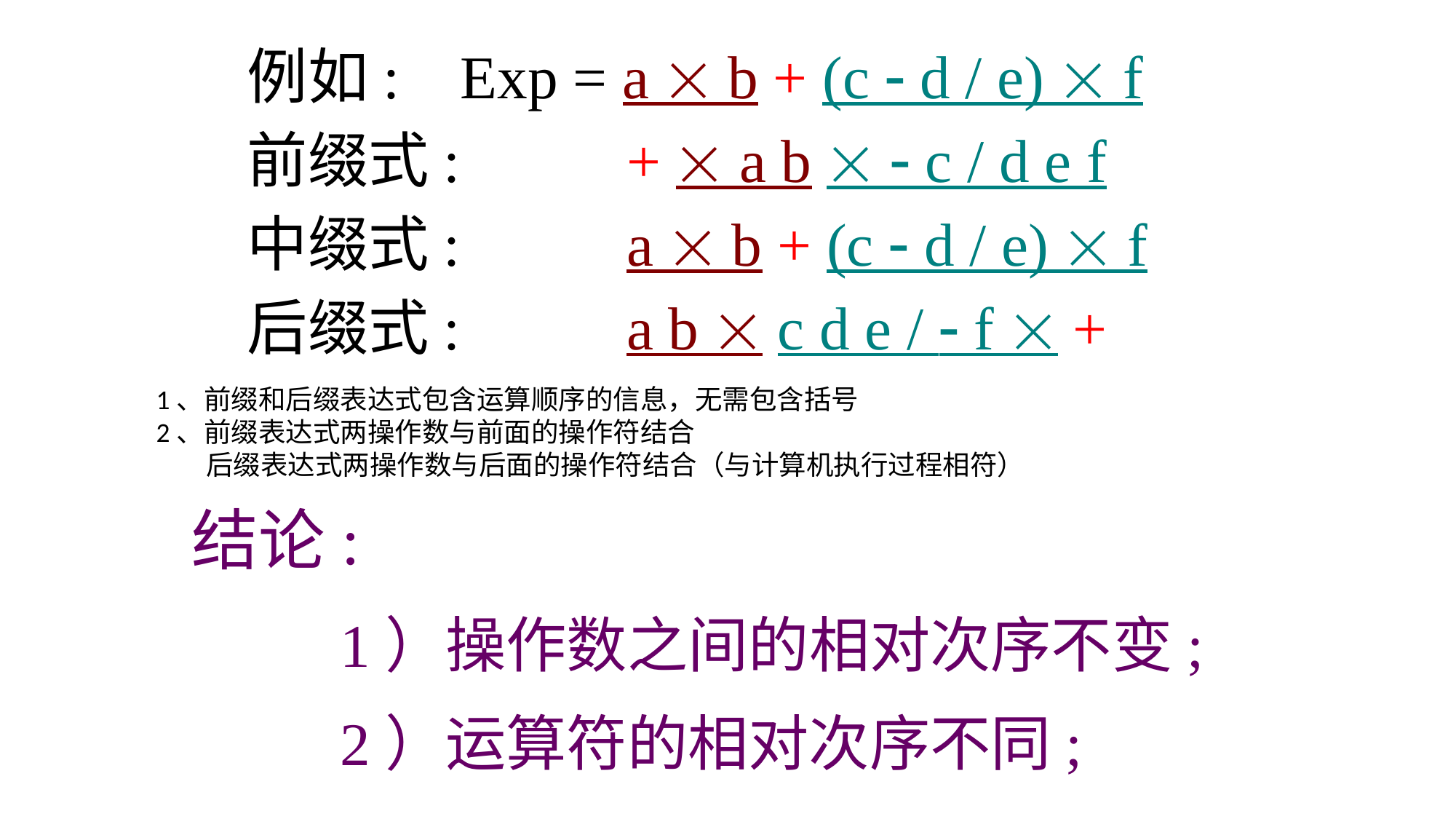

例如:    Exp = a × b + (c − d / e) × f
前缀式:           + × a b × − c / d e f
中缀式:           a × b + (c − d / e) × f
后缀式:           a b × c d e / − f × +
1、前缀和后缀表达式包含运算顺序的信息，无需包含括号
2、前缀表达式两操作数与前面的操作符结合
       后缀表达式两操作数与后面的操作符结合（与计算机执行过程相符）
结论:
1）操作数之间的相对次序不变;
2）运算符的相对次序不同;